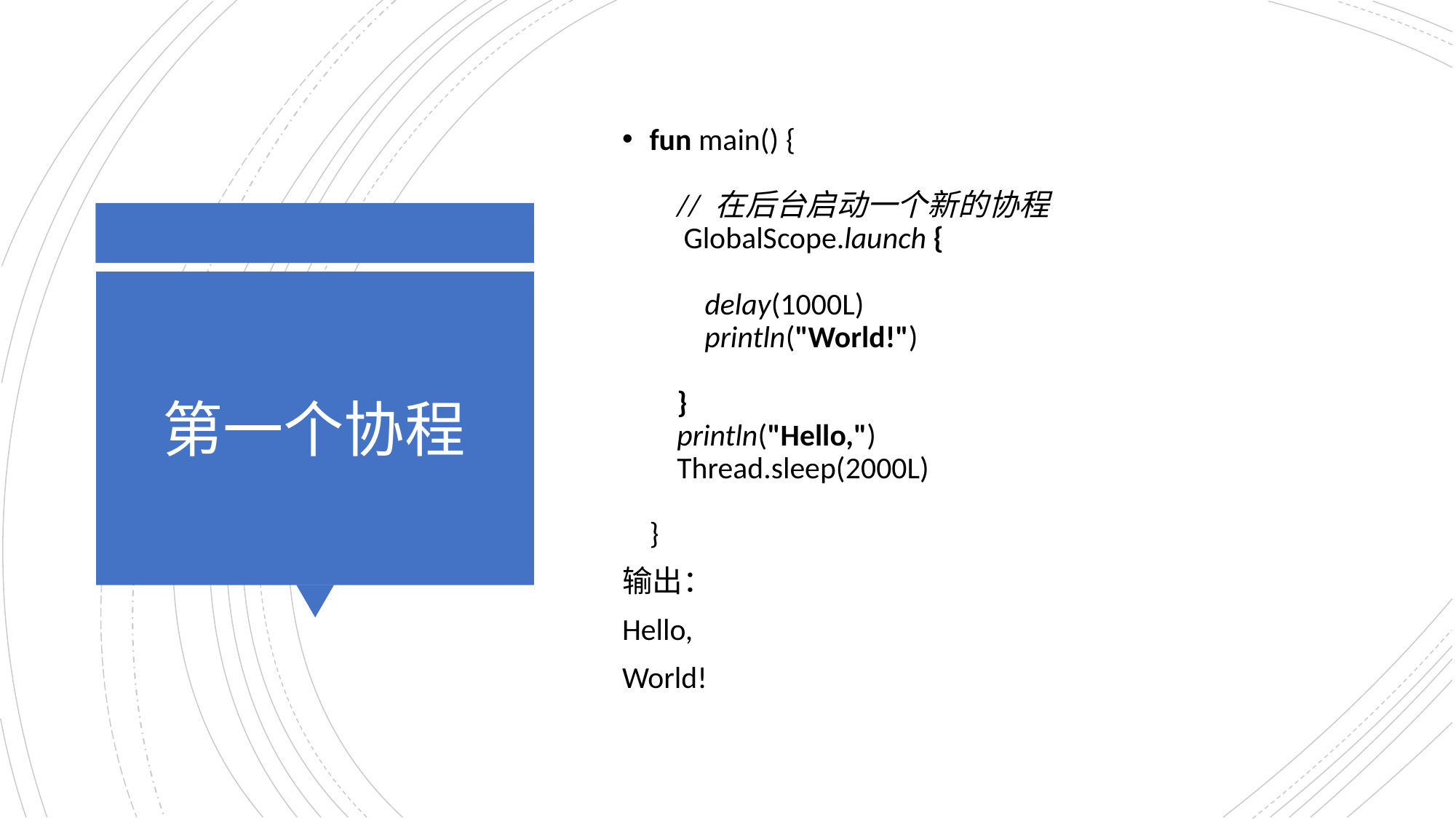

fun main() {
    // 在后台启动一个新的协程
    GlobalScope.launch {
        delay(1000L)
        println("World!")
    }
    println("Hello,")
    Thread.sleep(2000L)
}
输出：
Hello,
World!

# 第一个协程